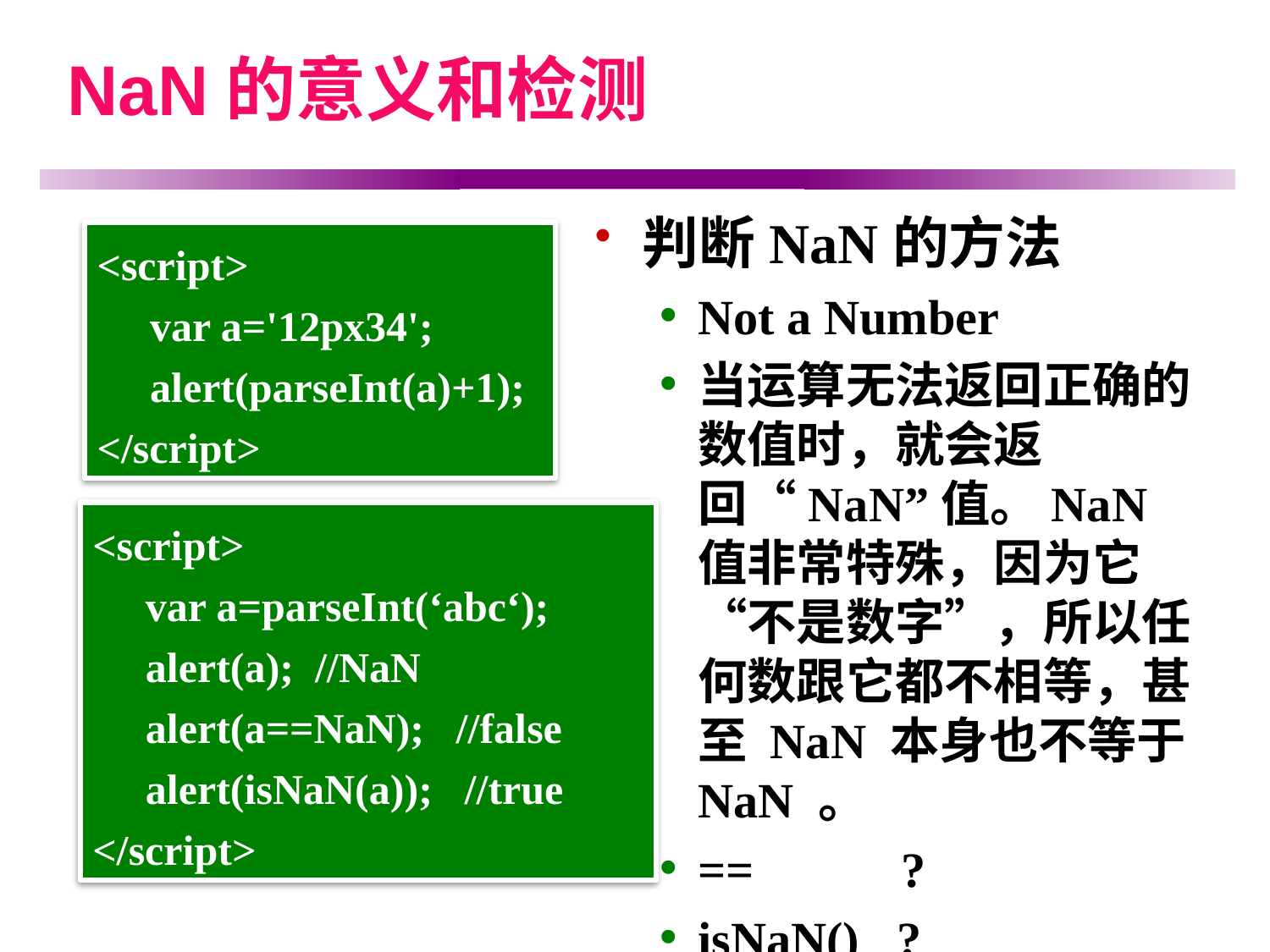

# NaN的意义和检测
判断NaN的方法
Not a Number
当运算无法返回正确的数值时，就会返回“NaN”值。NaN 值非常特殊，因为它“不是数字”，所以任何数跟它都不相等，甚至 NaN 本身也不等于 NaN 。
==            ?
isNaN()   ?
<script>
     var a='12px34';
     alert(parseInt(a)+1);
</script>
<script>
     var a=parseInt(‘abc‘);
     alert(a);  //NaN
     alert(a==NaN);   //false
     alert(isNaN(a));   //true
</script>